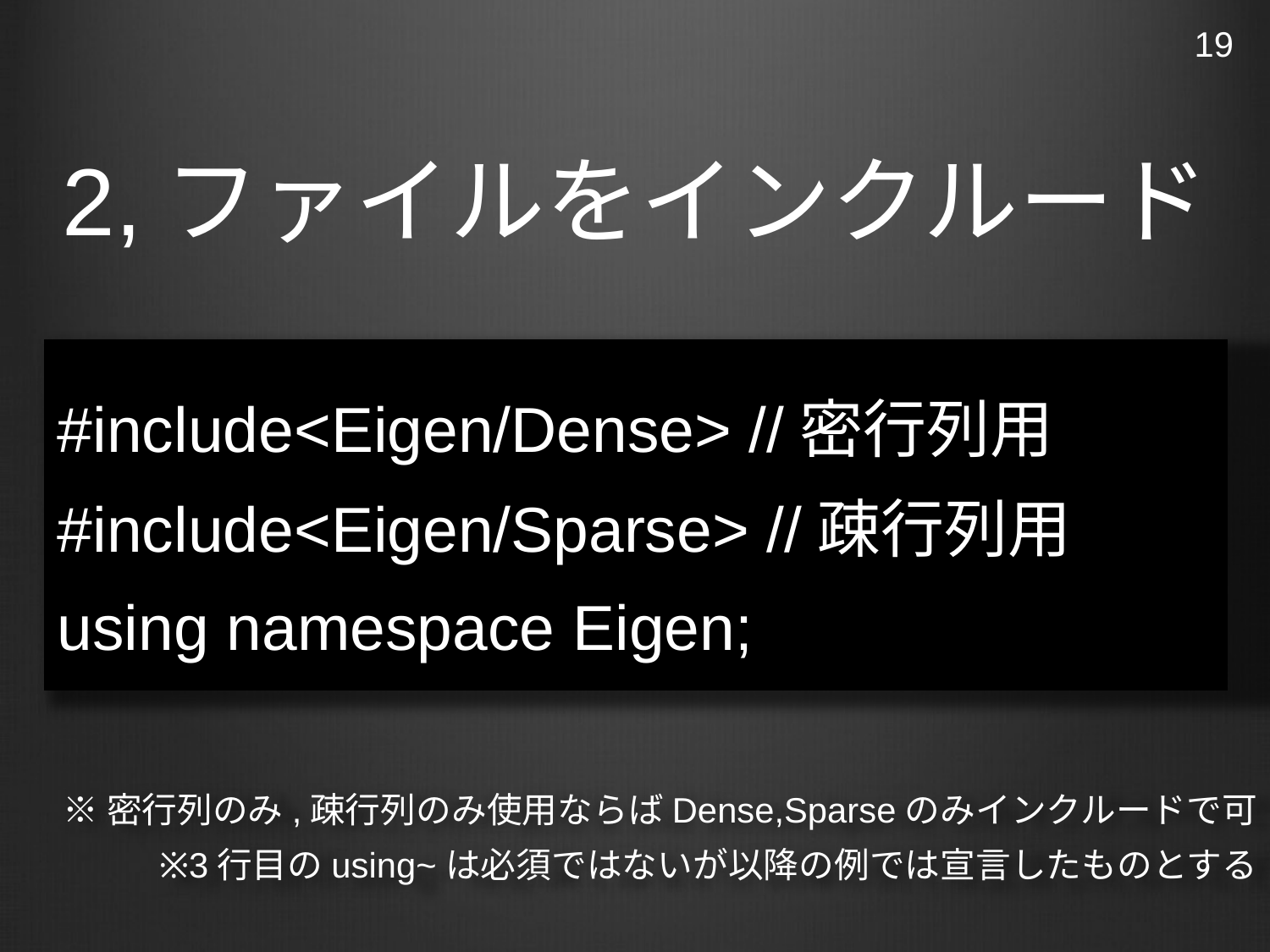

19
2,ファイルをインクルード
#include<Eigen/Dense> //密行列用
#include<Eigen/Sparse> //疎行列用
using namespace Eigen;
※密行列のみ,疎行列のみ使用ならばDense,Sparseのみインクルードで可
※3行目のusing~は必須ではないが以降の例では宣言したものとする